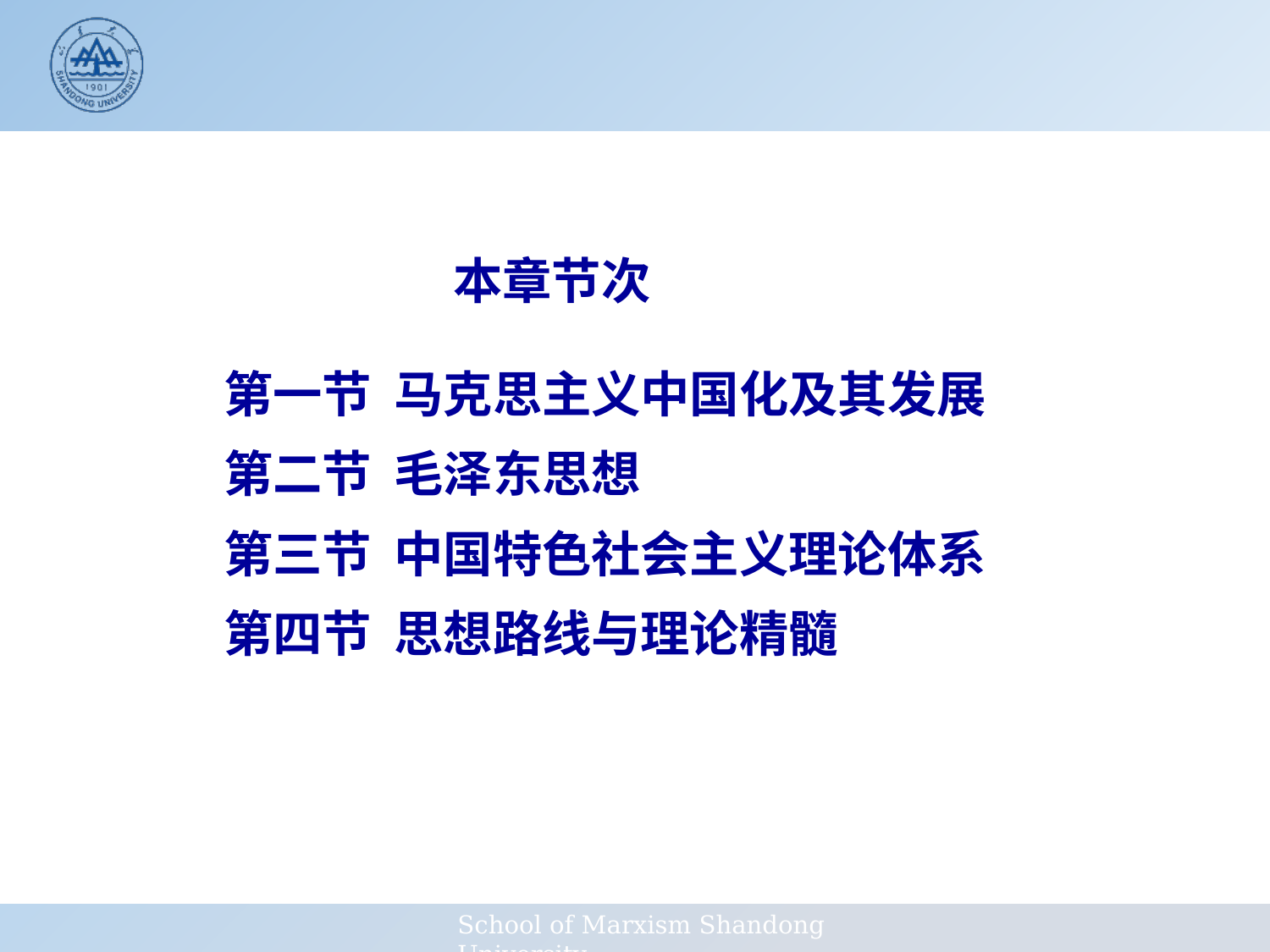

本章节次
第一节  马克思主义中国化及其发展
第二节  毛泽东思想
第三节  中国特色社会主义理论体系
第四节  思想路线与理论精髓